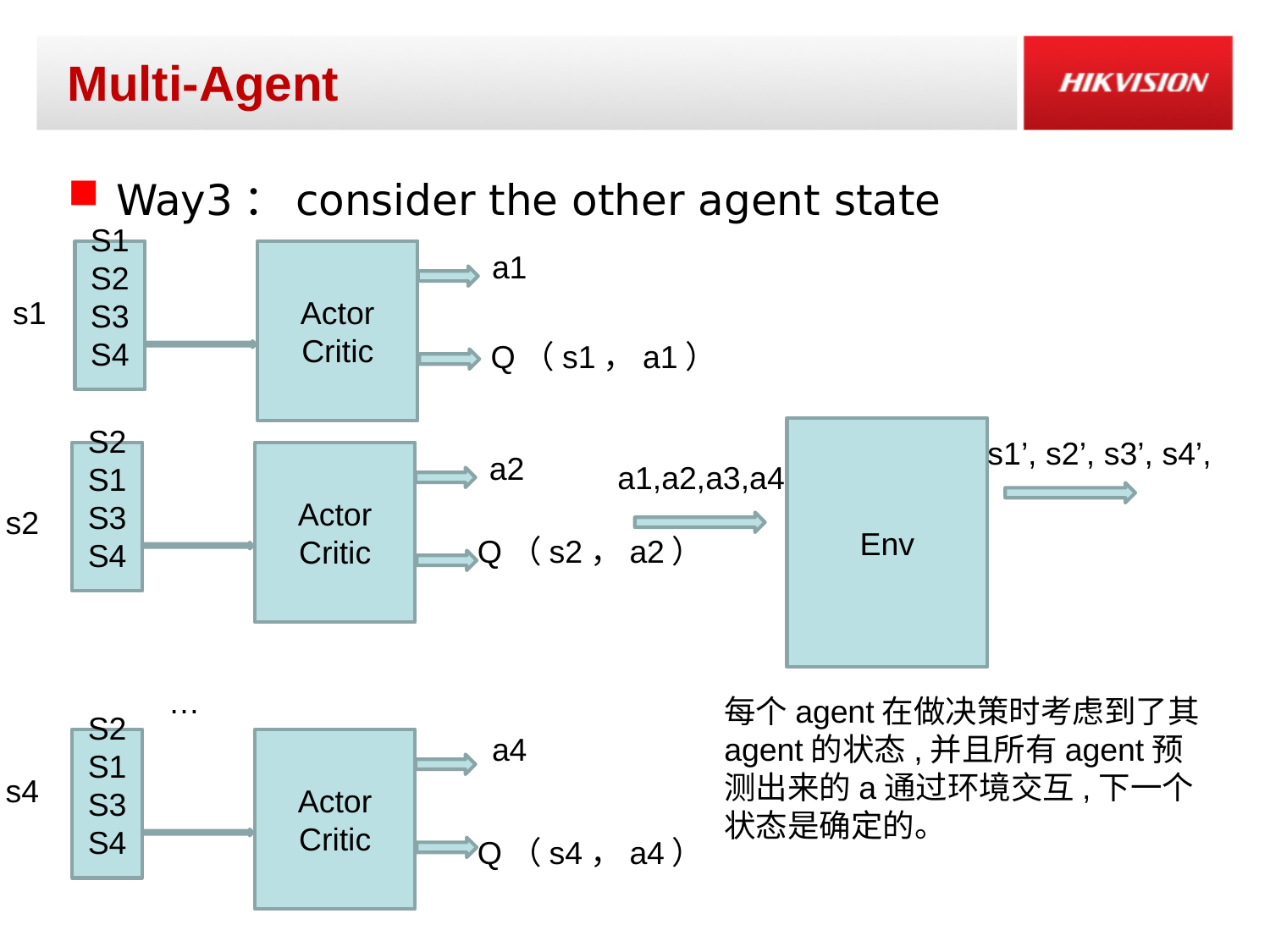

# Multi-Agent
Way3：consider the other agent state
S1
S2
S3
S4

Actor
Critic
a1

s1
Q（s1，a1）

Env
s1’, s2’, s3’, s4’,

S2
S1
S3
S4

Actor
Critic
a2
a1,a2,a3,a4

s2

Q（s2，a2）

…
每个agent在做决策时考虑到了其agent的状态,并且所有agent预测出来的a通过环境交互,下一个状态是确定的。

a4
S2
S1
S3
S4

Actor
Critic

s4
Q（s4，a4）